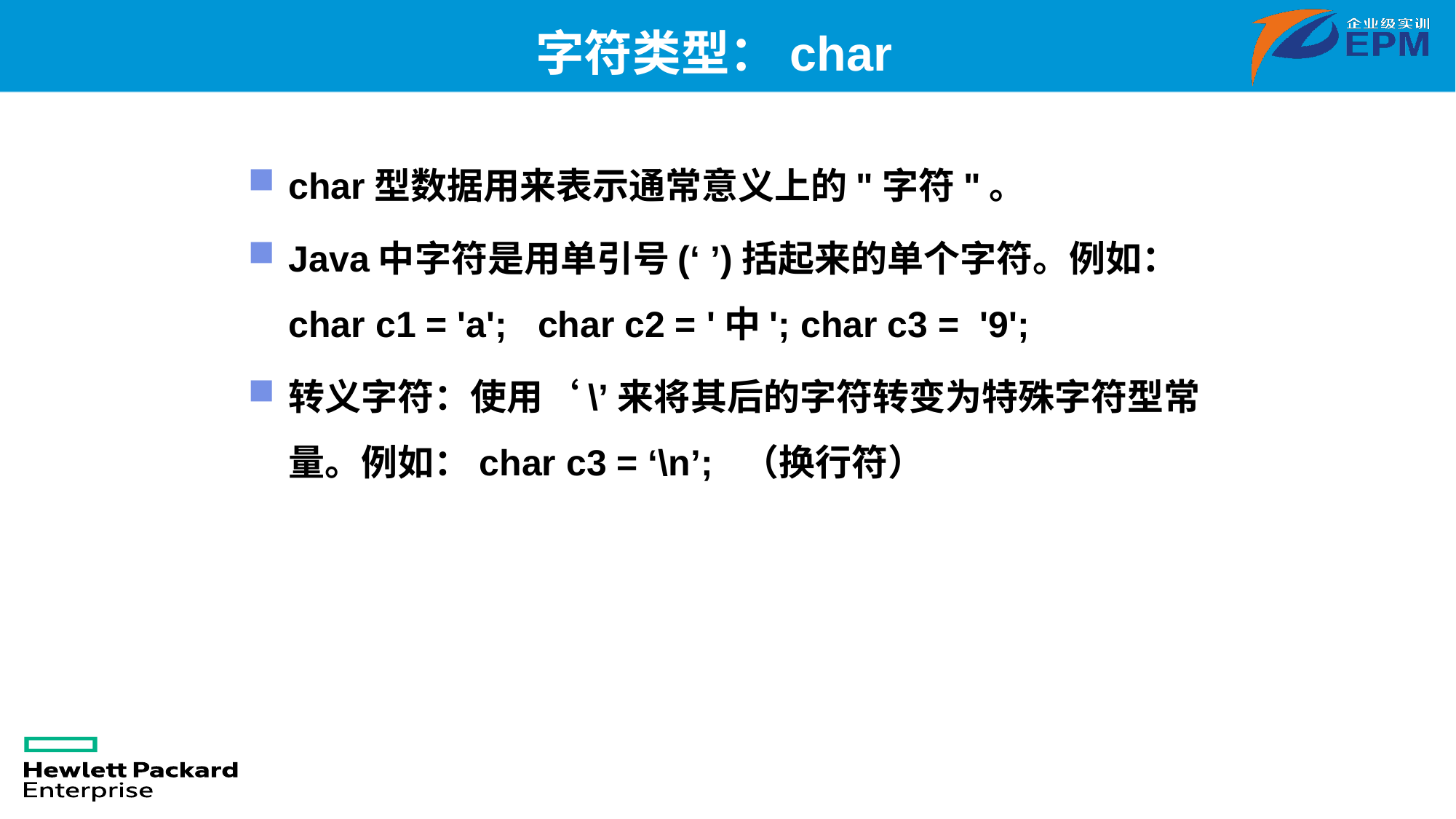

# 字符类型：char
char型数据用来表示通常意义上的"字符"。
Java中字符是用单引号(‘ ’)括起来的单个字符。例如：char c1 = 'a';   char c2 = '中'; char c3 =  '9';
转义字符：使用‘\’来将其后的字符转变为特殊字符型常量。例如：char c3 = ‘\n’;  （换行符）